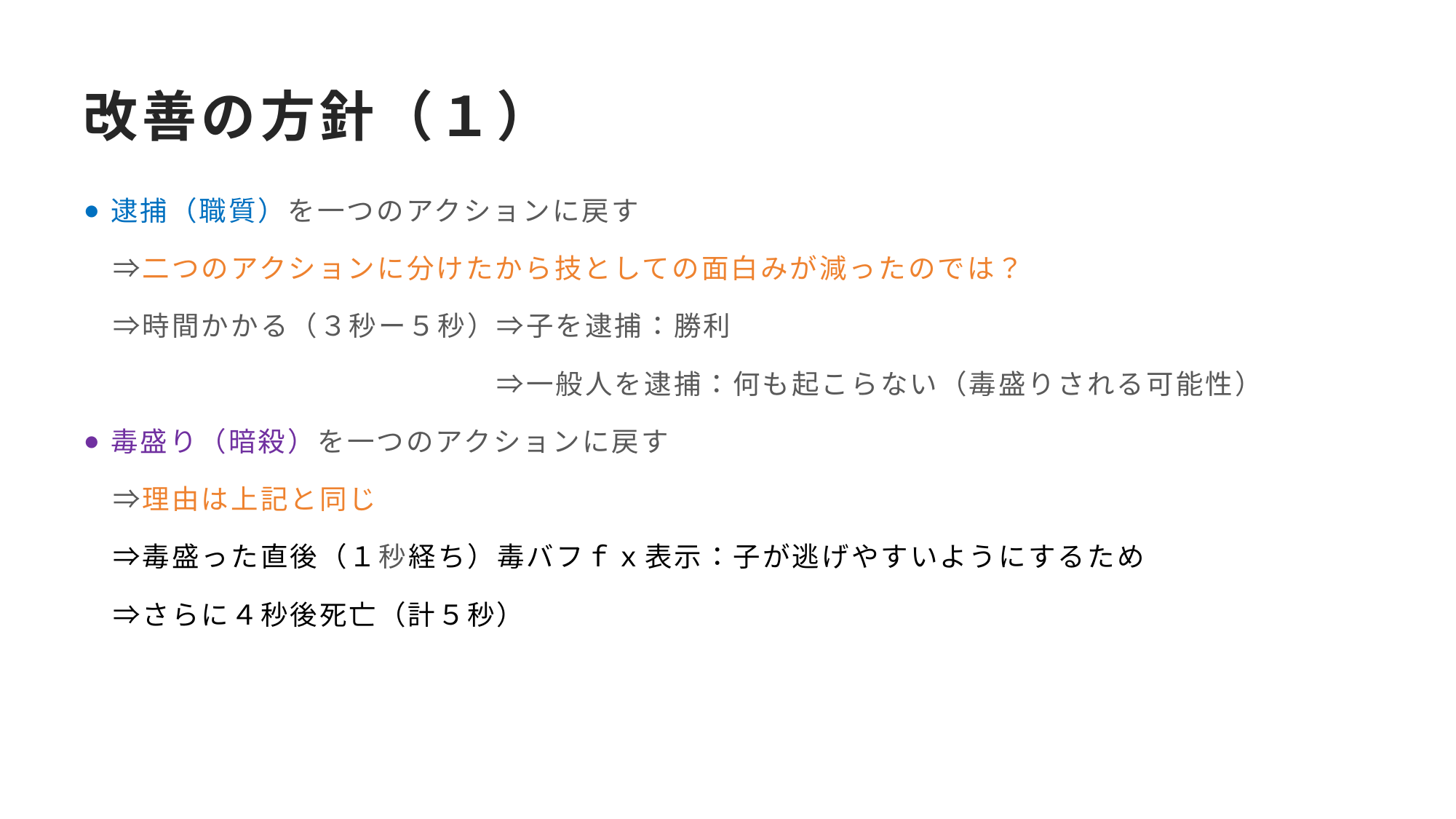

# 改善の方針（１）
逮捕（職質）を一つのアクションに戻す
　⇒二つのアクションに分けたから技としての面白みが減ったのでは？
　⇒時間かかる（３秒ー５秒）⇒子を逮捕：勝利
　　　　　　　　　　　　　　⇒一般人を逮捕：何も起こらない（毒盛りされる可能性）
毒盛り（暗殺）を一つのアクションに戻す
　⇒理由は上記と同じ
　⇒毒盛った直後（１秒経ち）毒バフｆｘ表示：子が逃げやすいようにするため
　⇒さらに４秒後死亡（計５秒）